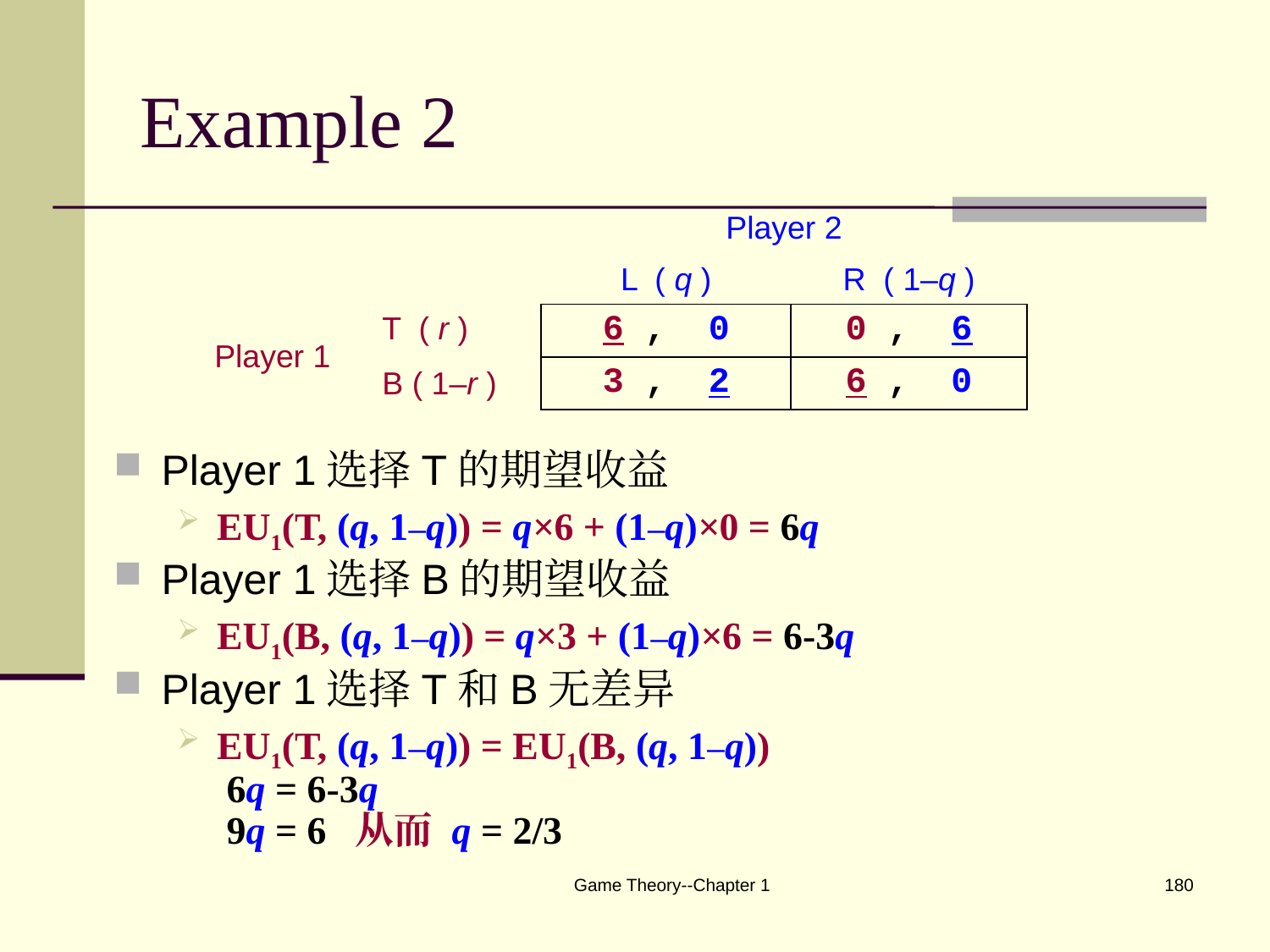

# Example 2
|  |  | Player 2 |  |
| --- | --- | --- | --- |
|  |  | L ( q ) | R ( 1–q ) |
| Player 1 | T ( r ) | 6 , 0 | 0 , 6 |
|  | B ( 1–r ) | 3 , 2 | 6 , 0 |
Player 1选择T的期望收益
EU1(T, (q, 1–q)) = q×6 + (1–q)×0 = 6q
Player 1选择B的期望收益
EU1(B, (q, 1–q)) = q×3 + (1–q)×6 = 6-3q
Player 1选择T和B无差异
EU1(T, (q, 1–q)) = EU1(B, (q, 1–q))
 6q = 6-3q
 9q = 6  从而 q = 2/3
Game Theory--Chapter 1
180